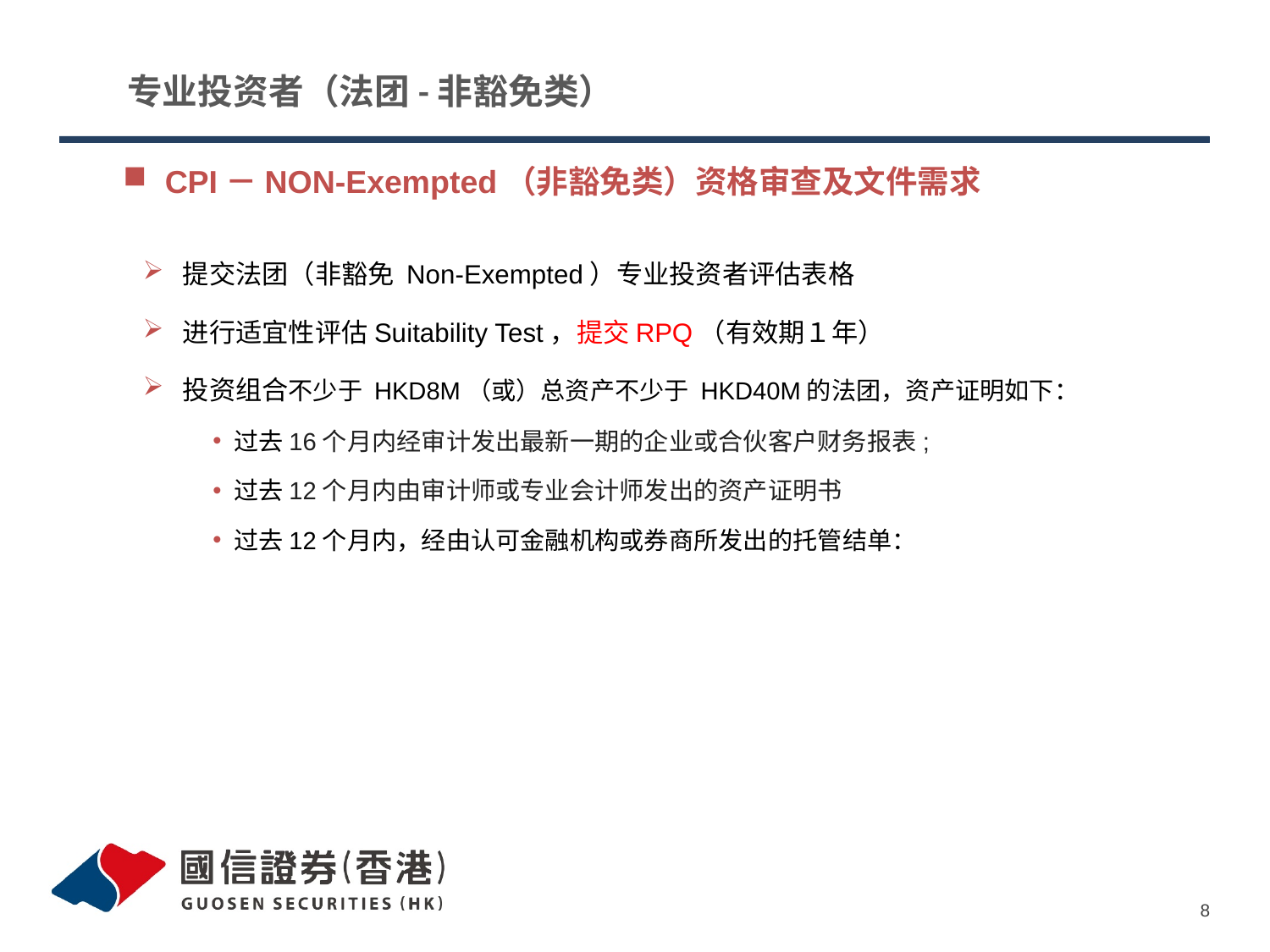

# 专业投资者（法团-非豁免类）
CPI－NON-Exempted（非豁免类）资格审查及文件需求

提交法团（非豁免 Non-Exempted）专业投资者评估表格
进行适宜性评估Suitability Test，提交RPQ（有效期１年）
投资组合不少于 HKD8M（或）总资产不少于 HKD40M的法团，资产证明如下：
过去16个月内经审计发出最新一期的企业或合伙客户财务报表;
过去12个月内由审计师或专业会计师发出的资产证明书
过去12个月内，经由认可金融机构或券商所发出的托管结单：